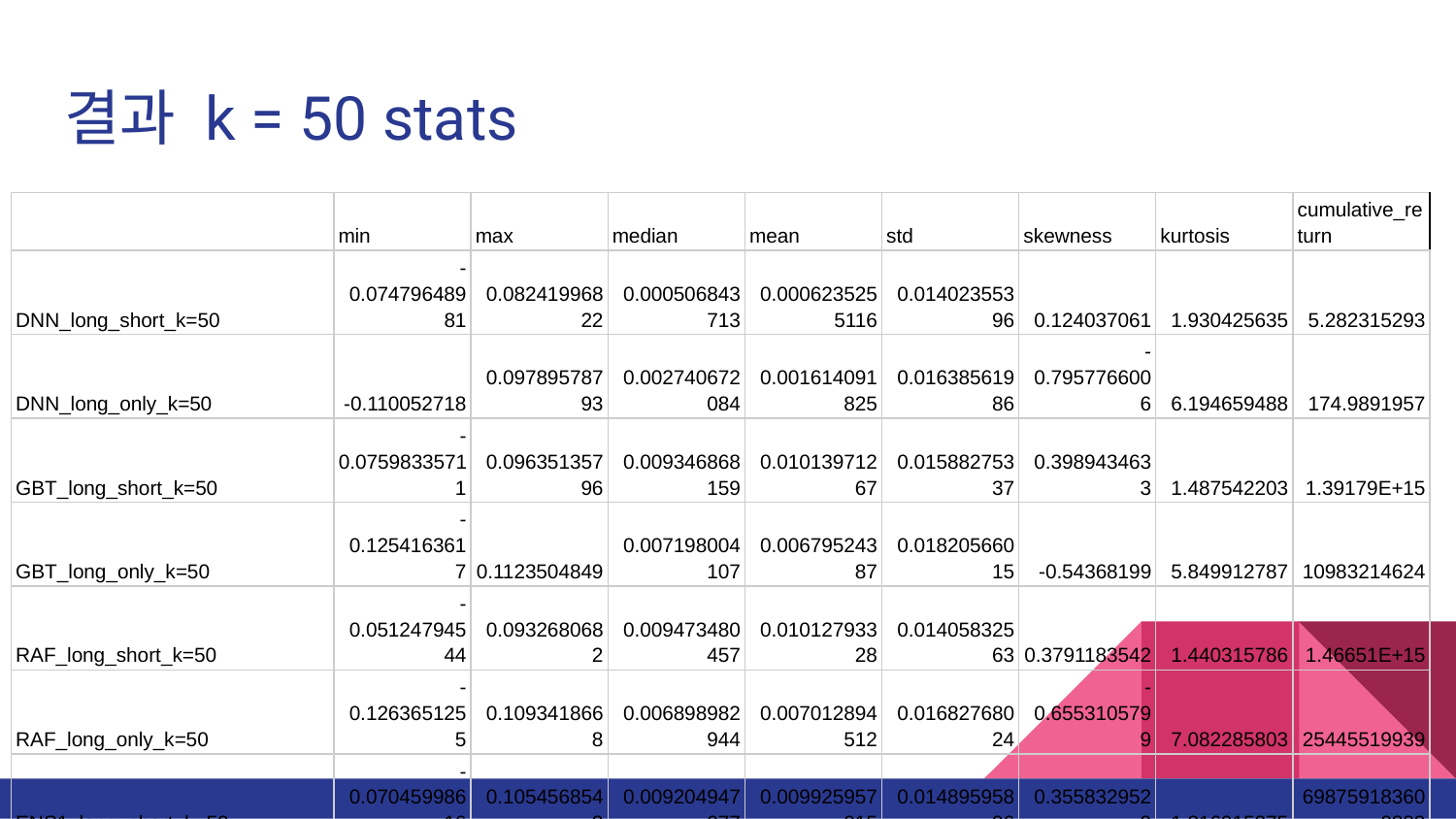

# 결과 k = 50 stats
|  | min | max | median | mean | std | skewness | kurtosis | cumulative\_return |
| --- | --- | --- | --- | --- | --- | --- | --- | --- |
| DNN\_long\_short\_k=50 | -0.07479648981 | 0.08241996822 | 0.000506843713 | 0.0006235255116 | 0.01402355396 | 0.124037061 | 1.930425635 | 5.282315293 |
| DNN\_long\_only\_k=50 | -0.110052718 | 0.09789578793 | 0.002740672084 | 0.001614091825 | 0.01638561986 | -0.7957766006 | 6.194659488 | 174.9891957 |
| GBT\_long\_short\_k=50 | -0.07598335711 | 0.09635135796 | 0.009346868159 | 0.01013971267 | 0.01588275337 | 0.3989434633 | 1.487542203 | 1.39179E+15 |
| GBT\_long\_only\_k=50 | -0.1254163617 | 0.1123504849 | 0.007198004107 | 0.00679524387 | 0.01820566015 | -0.54368199 | 5.849912787 | 10983214624 |
| RAF\_long\_short\_k=50 | -0.05124794544 | 0.0932680682 | 0.009473480457 | 0.01012793328 | 0.01405832563 | 0.3791183542 | 1.440315786 | 1.46651E+15 |
| RAF\_long\_only\_k=50 | -0.1263651255 | 0.1093418668 | 0.006898982944 | 0.007012894512 | 0.01682768024 | -0.6553105799 | 7.082285803 | 25445519939 |
| ENS1\_long\_short\_k=50 | -0.07045998616 | 0.1054568542 | 0.009204947077 | 0.009925957015 | 0.01489595896 | 0.3558329529 | 1.816915275 | 698759183609283 |
| ENS1\_long\_only\_k=50 | -0.1138593701 | 0.1005674441 | 0.007038692346 | 0.006655869032 | 0.01683364794 | -0.6043579521 | 6.467832845 | 7355198467 |